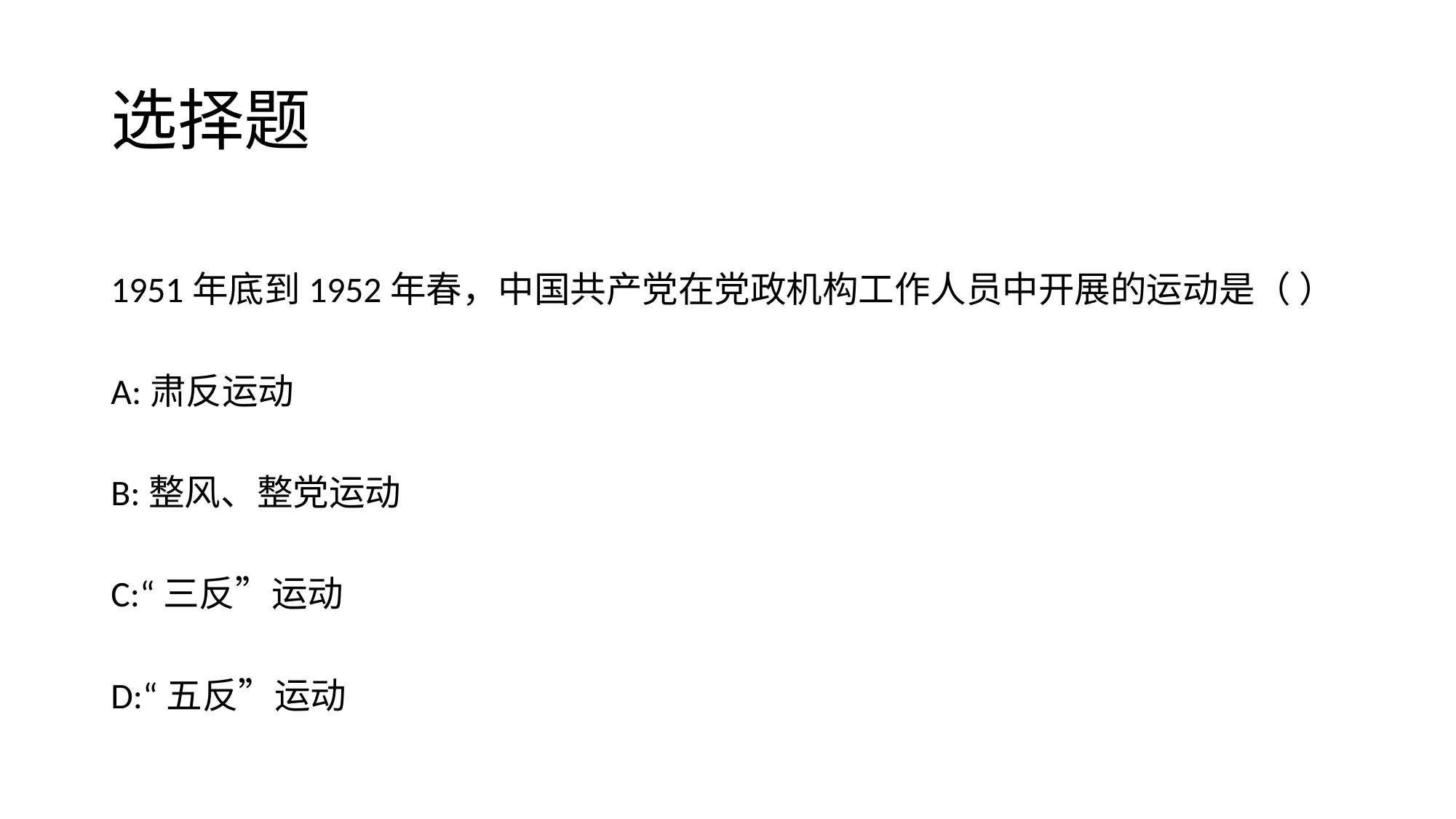

# 选择题
1951年底到1952年春，中国共产党在党政机构工作人员中开展的运动是（ ）
A:肃反运动
B:整风、整党运动
C:“三反”运动
D:“五反”运动